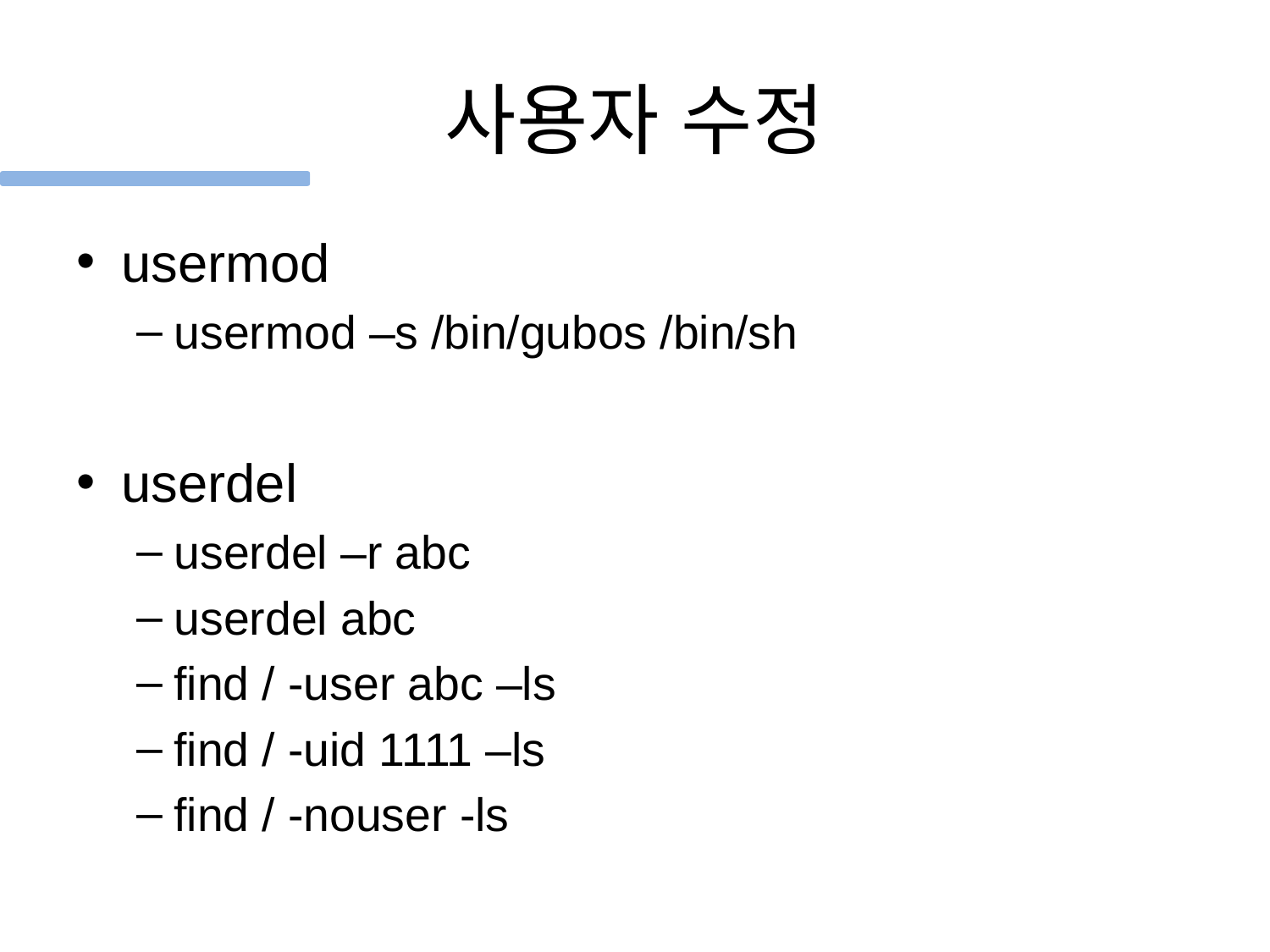

# 사용자 수정

usermod
usermod –s /bin/gubos /bin/sh

userdel
userdel –r abc
userdel abc
find / -user abc –ls
find / -uid 1111 –ls
find / -nouser -ls